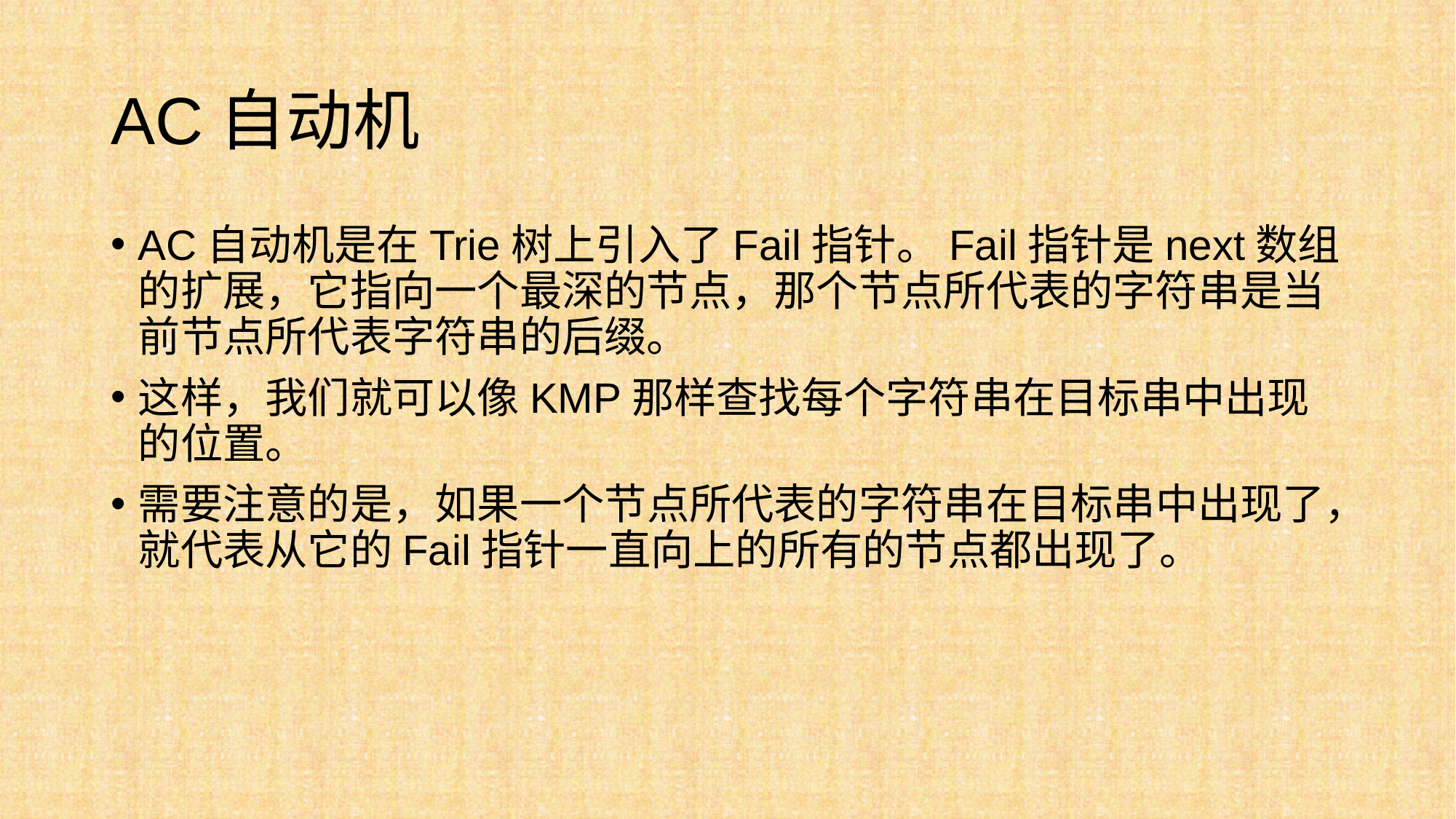

# AC自动机
AC自动机是在Trie树上引入了Fail指针。Fail指针是next数组的扩展，它指向一个最深的节点，那个节点所代表的字符串是当前节点所代表字符串的后缀。
这样，我们就可以像KMP那样查找每个字符串在目标串中出现的位置。
需要注意的是，如果一个节点所代表的字符串在目标串中出现了，就代表从它的Fail指针一直向上的所有的节点都出现了。